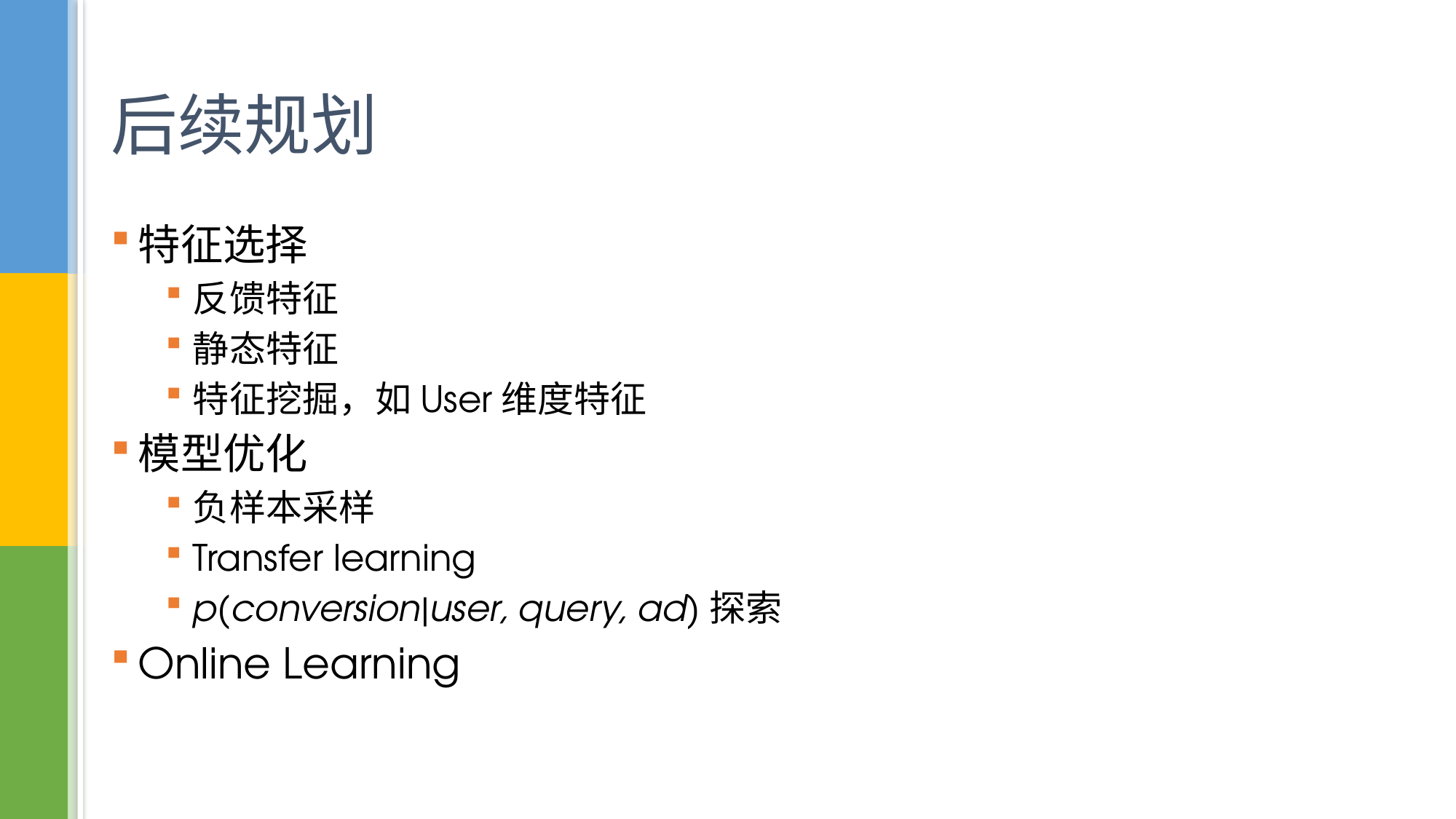

# 后续规划
特征选择
反馈特征
静态特征
特征挖掘，如User维度特征
模型优化
负样本采样
Transfer learning
p(conversion|user, query, ad)探索
Online Learning